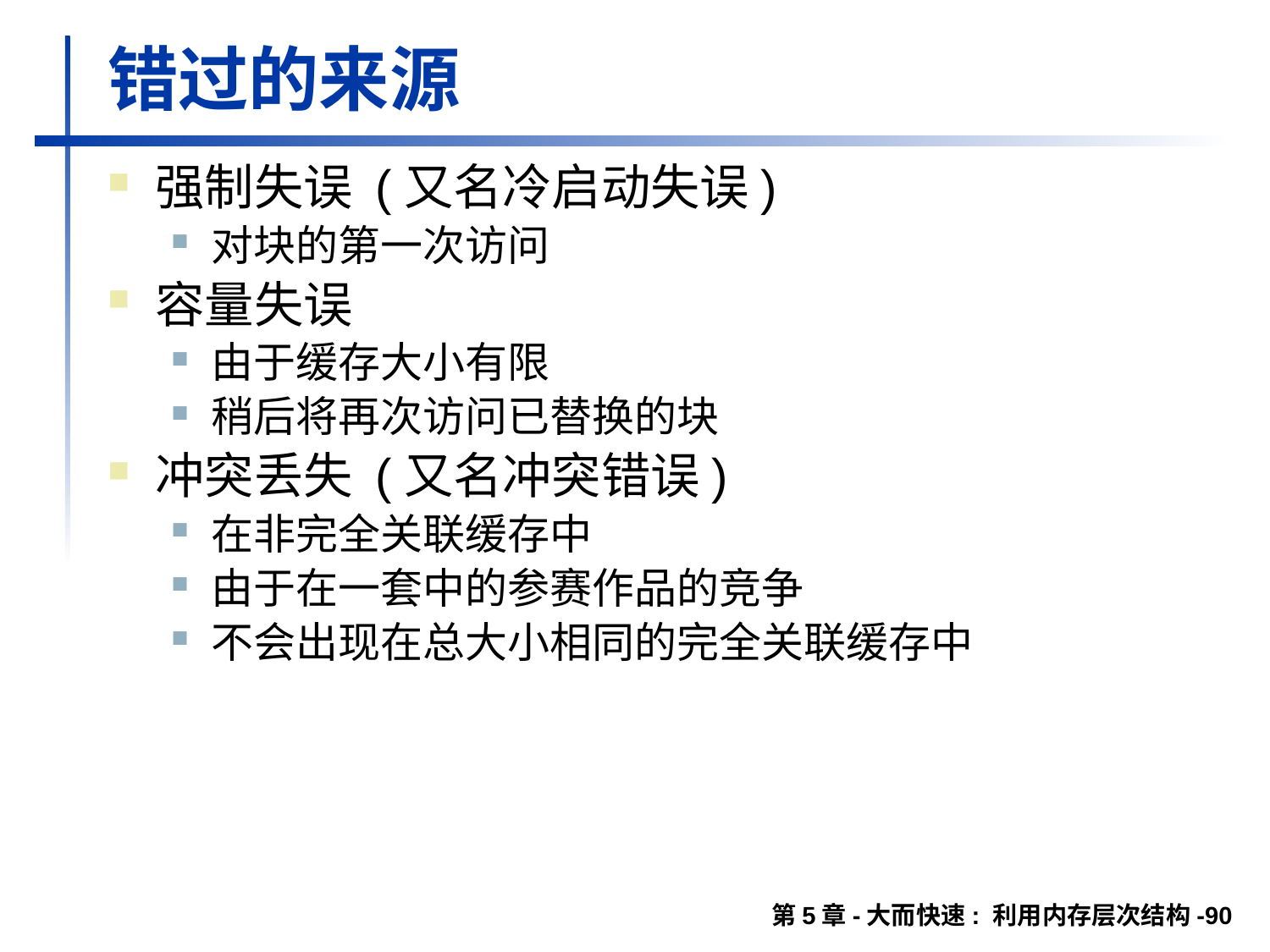

# 错过的来源
强制失误 (又名冷启动失误)
对块的第一次访问
容量失误
由于缓存大小有限
稍后将再次访问已替换的块
冲突丢失 (又名冲突错误)
在非完全关联缓存中
由于在一套中的参赛作品的竞争
不会出现在总大小相同的完全关联缓存中
第5章-大而快速: 利用内存层次结构-90